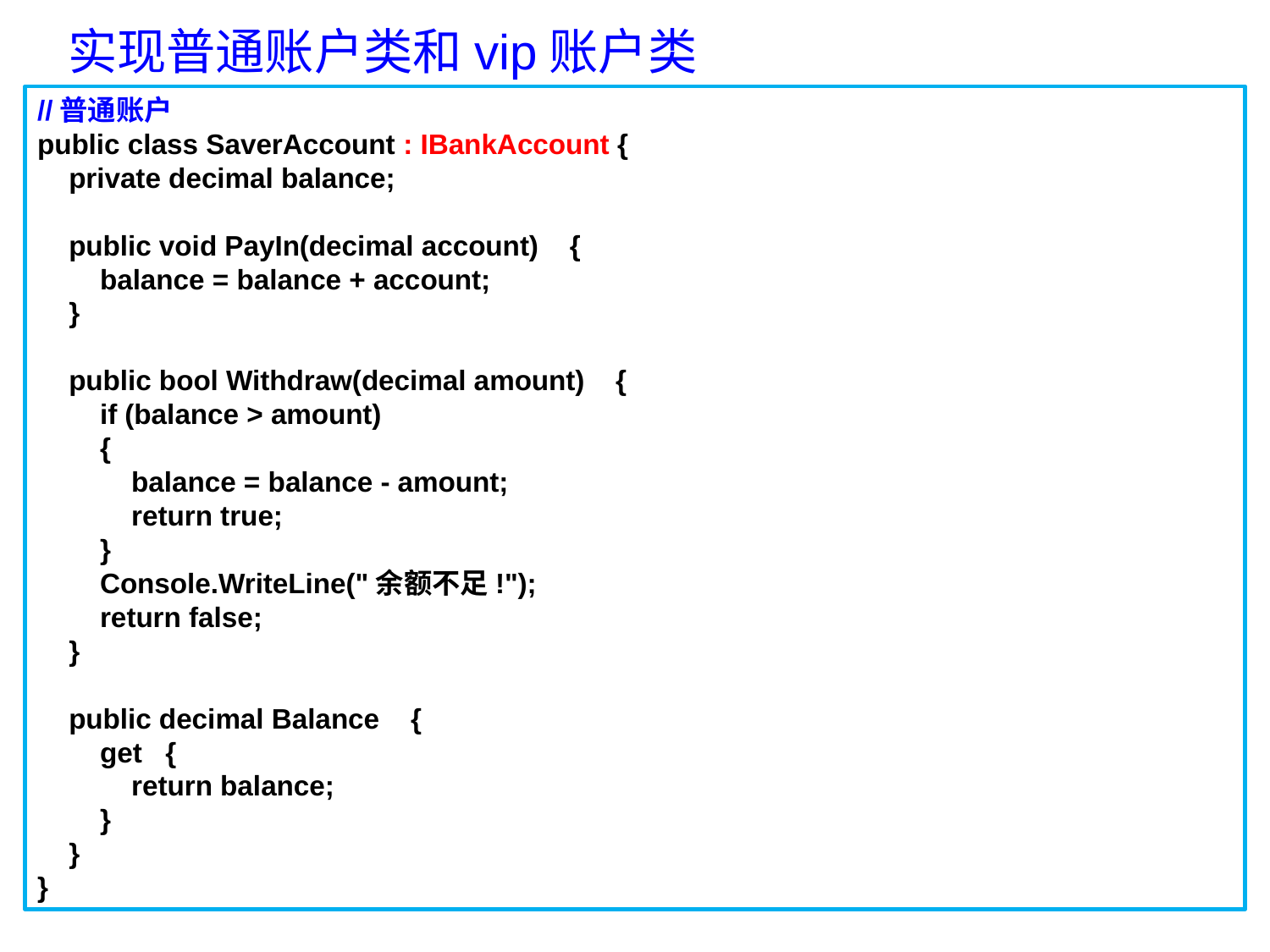

# 实现普通账户类和vip账户类
//普通账户
public class SaverAccount : IBankAccount {
    private decimal balance;

    public void PayIn(decimal account)    {
        balance = balance + account;
    }

    public bool Withdraw(decimal amount)    {
        if (balance > amount)
        {
            balance = balance - amount;
            return true;
        }
        Console.WriteLine("余额不足!");
        return false;
    }

    public decimal Balance    {
        get   {
            return balance;
        }
    }
}